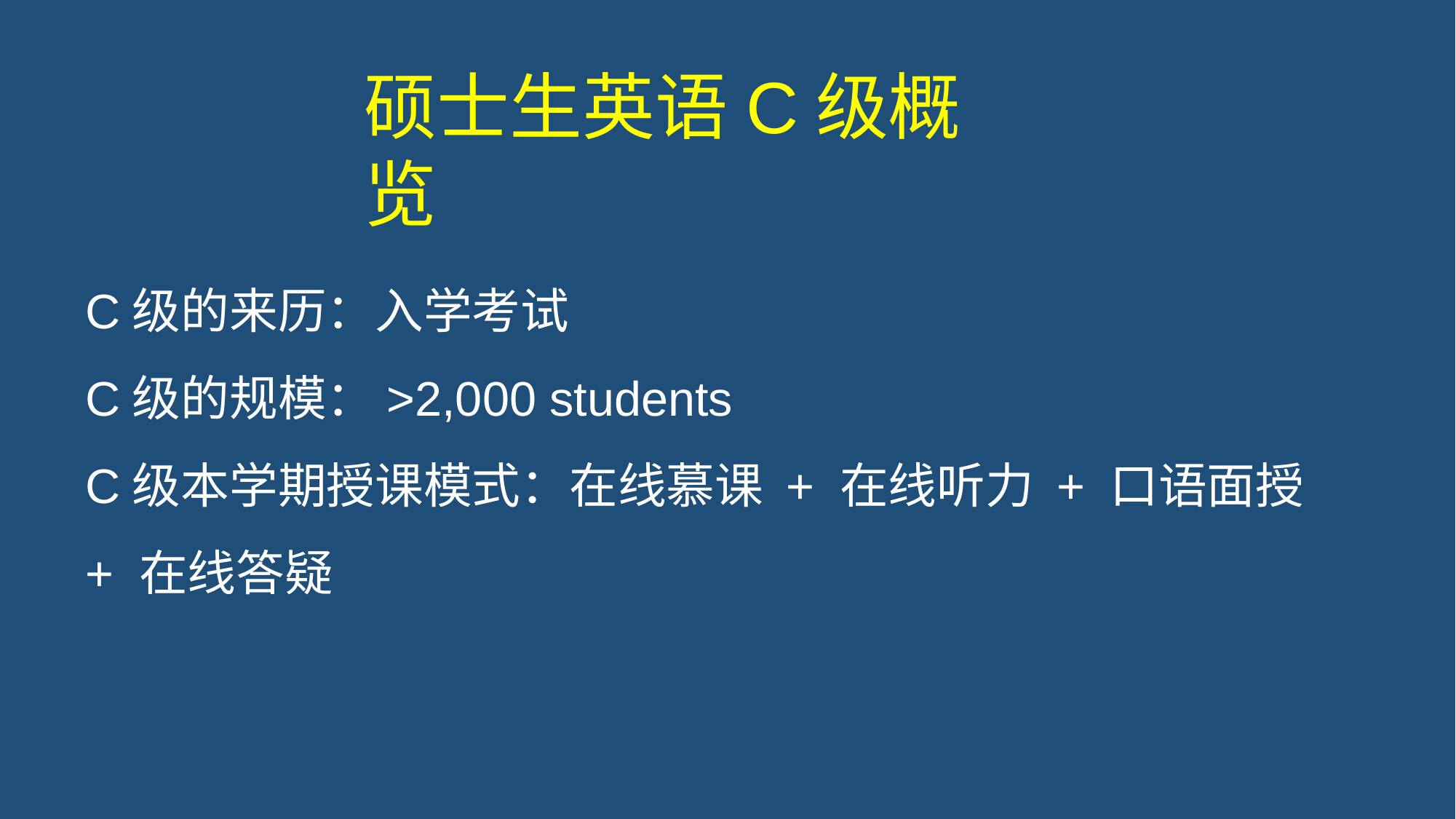

硕士生英语C级概览
C级的来历：入学考试
C级的规模：>2,000 students
C级本学期授课模式：在线慕课 + 在线听力 + 口语面授 + 在线答疑